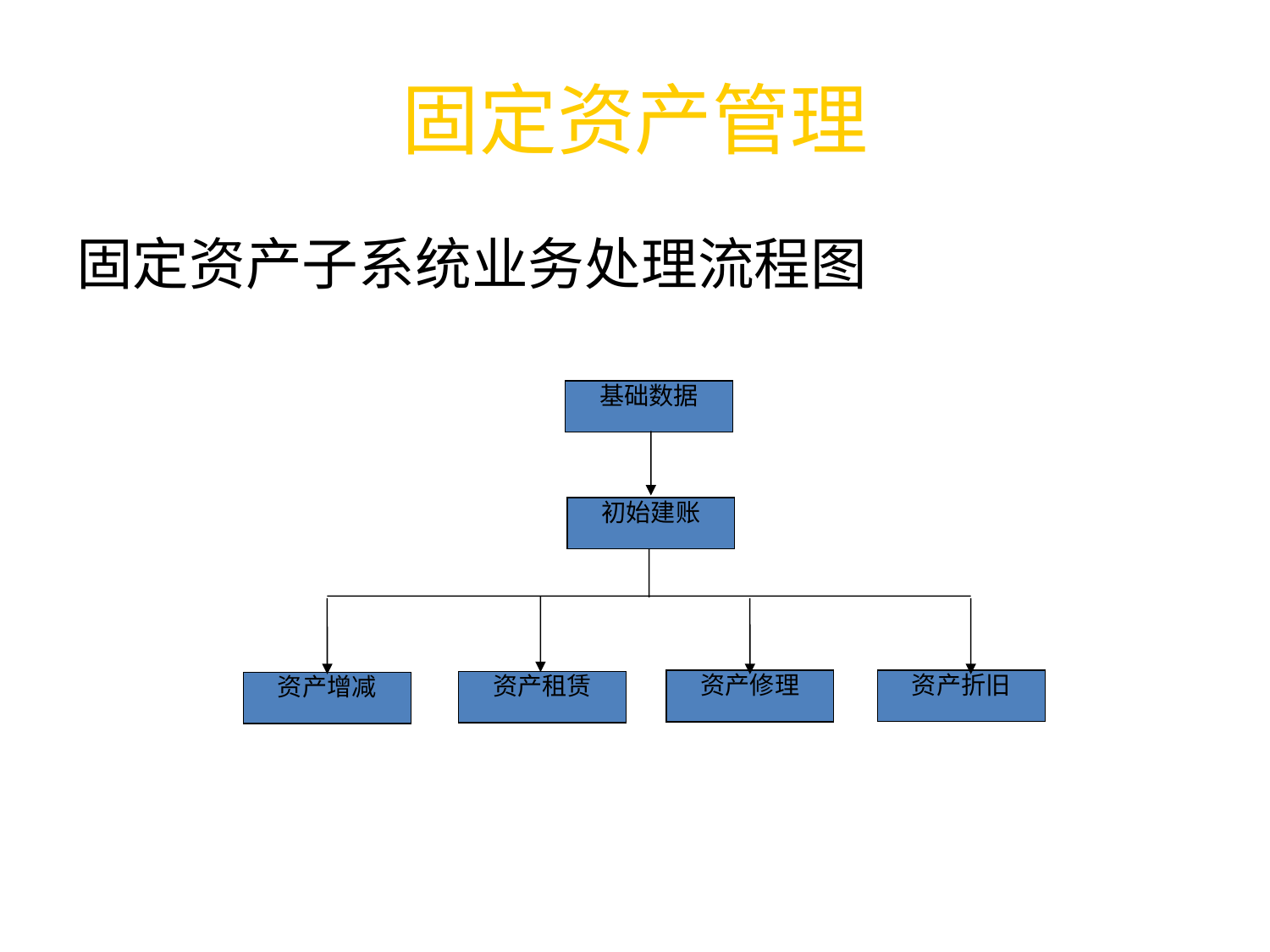

# 固定资产管理
固定资产子系统业务处理流程图
基础数据

初始建账

资产折旧
资产修理
资产租赁
资产增减